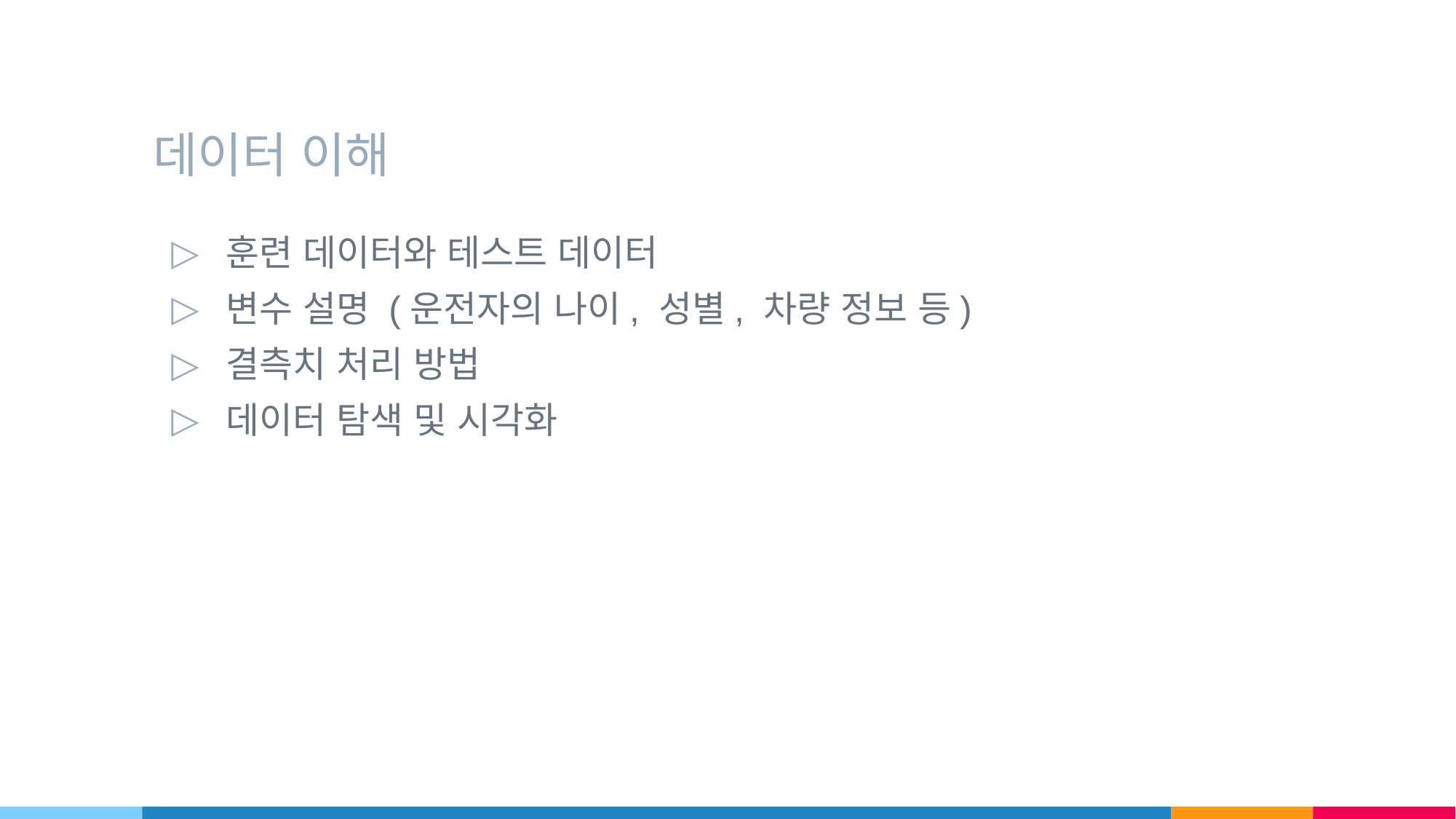

# 데이터 이해
훈련 데이터와 테스트 데이터
변수 설명 (운전자의 나이, 성별, 차량 정보 등)
결측치 처리 방법
데이터 탐색 및 시각화